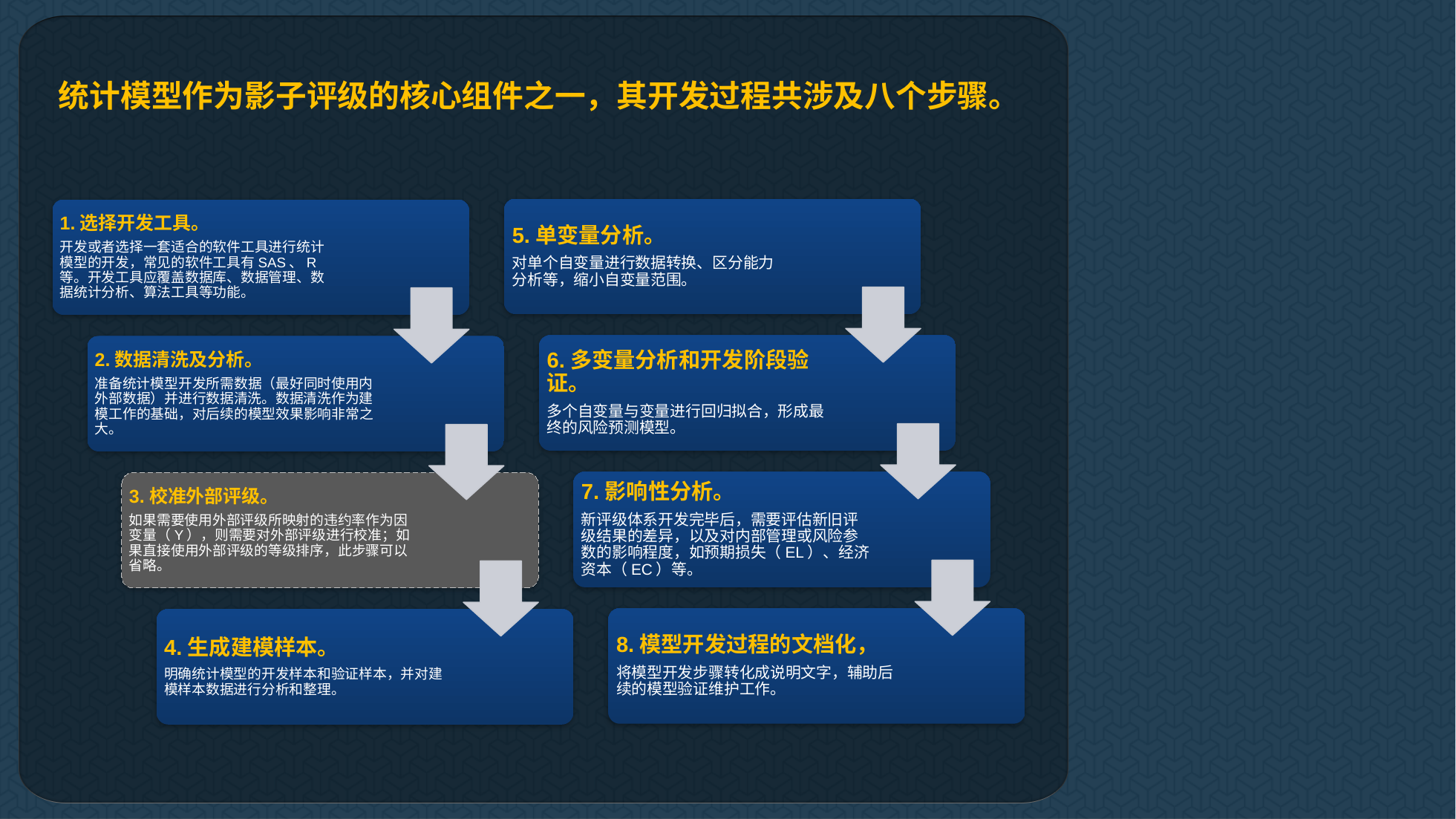

统计模型作为影子评级的核心组件之一，其开发过程共涉及八个步骤。
5.单变量分析。
对单个自变量进行数据转换、区分能力分析等，缩小自变量范围。

6.多变量分析和开发阶段验证。
多个自变量与变量进行回归拟合，形成最终的风险预测模型。

7.影响性分析。
新评级体系开发完毕后，需要评估新旧评级结果的差异，以及对内部管理或风险参数的影响程度，如预期损失（EL）、经济资本（EC）等。

8.模型开发过程的文档化，
将模型开发步骤转化成说明文字，辅助后续的模型验证维护工作。
1.选择开发工具。
开发或者选择一套适合的软件工具进行统计模型的开发，常见的软件工具有SAS、R等。开发工具应覆盖数据库、数据管理、数据统计分析、算法工具等功能。

2.数据清洗及分析。
准备统计模型开发所需数据（最好同时使用内外部数据）并进行数据清洗。数据清洗作为建模工作的基础，对后续的模型效果影响非常之大。

3.校准外部评级。
如果需要使用外部评级所映射的违约率作为因变量（Y），则需要对外部评级进行校准；如果直接使用外部评级的等级排序，此步骤可以省略。

4.生成建模样本。
明确统计模型的开发样本和验证样本，并对建模样本数据进行分析和整理。